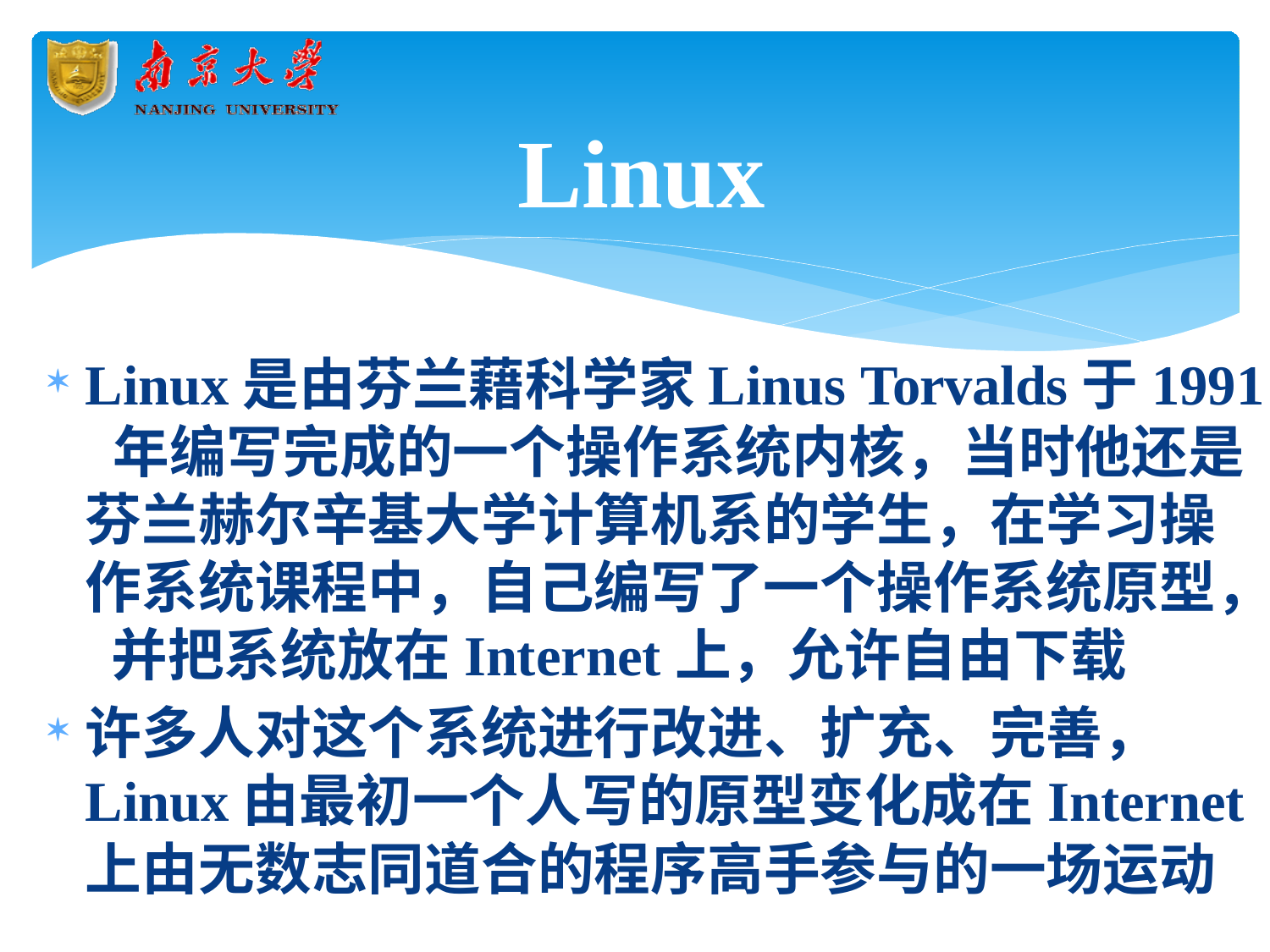

# Linux
Linux是由芬兰藉科学家Linus Torvalds于1991  年编写完成的一个操作系统内核，当时他还是 芬兰赫尔辛基大学计算机系的学生，在学习操 作系统课程中，自己编写了一个操作系统原型，  并把系统放在Internet上，允许自由下载
许多人对这个系统进行改进、扩充、完善，
Linux由最初一个人写的原型变化成在Internet
上由无数志同道合的程序高手参与的一场运动